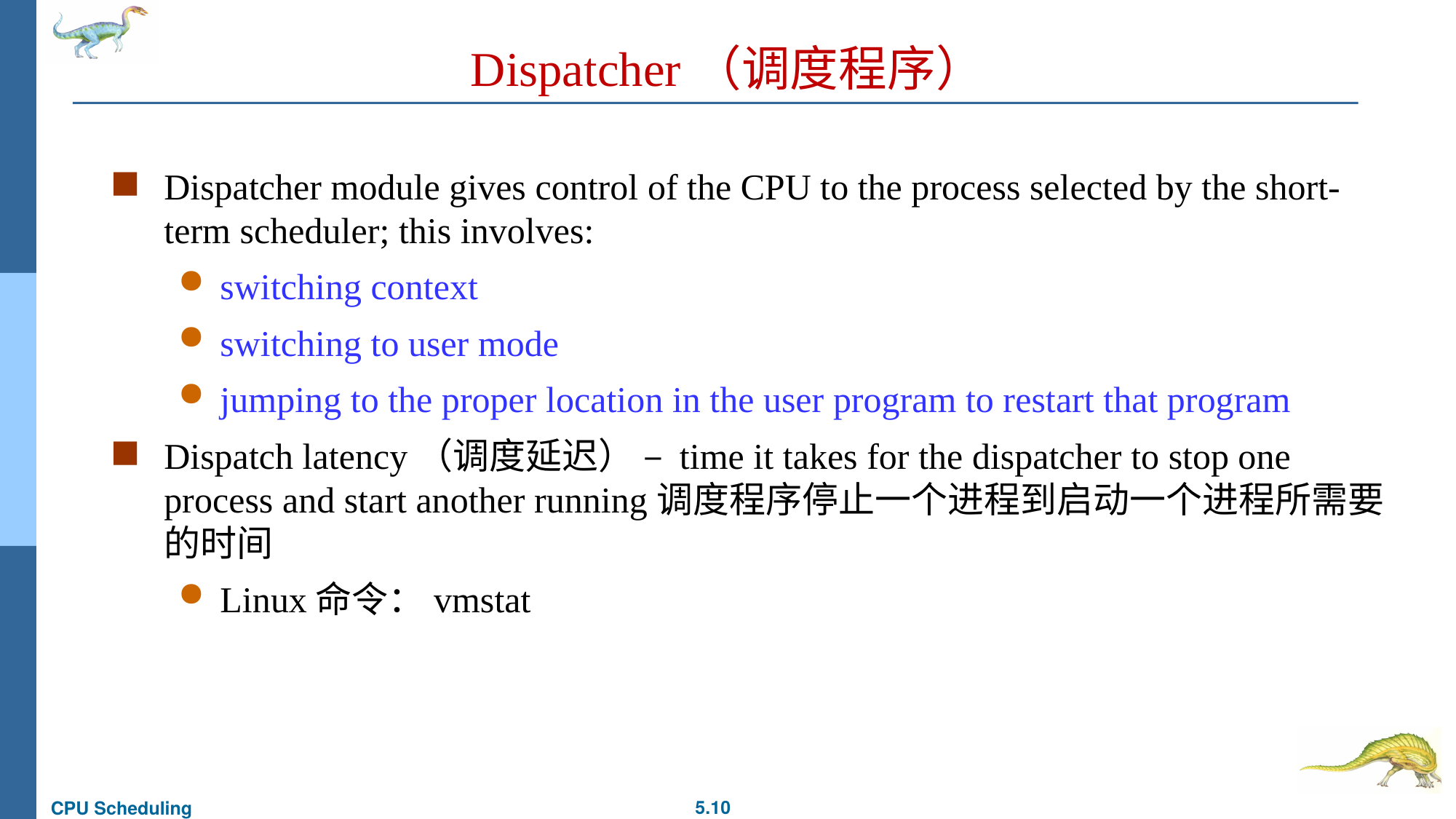

# Dispatcher（调度程序）
Dispatcher module gives control of the CPU to the process selected by the short-term scheduler; this involves:
switching context
switching to user mode
jumping to the proper location in the user program to restart that program
Dispatch latency（调度延迟） – time it takes for the dispatcher to stop one process and start another running调度程序停止一个进程到启动一个进程所需要的时间
Linux命令：vmstat